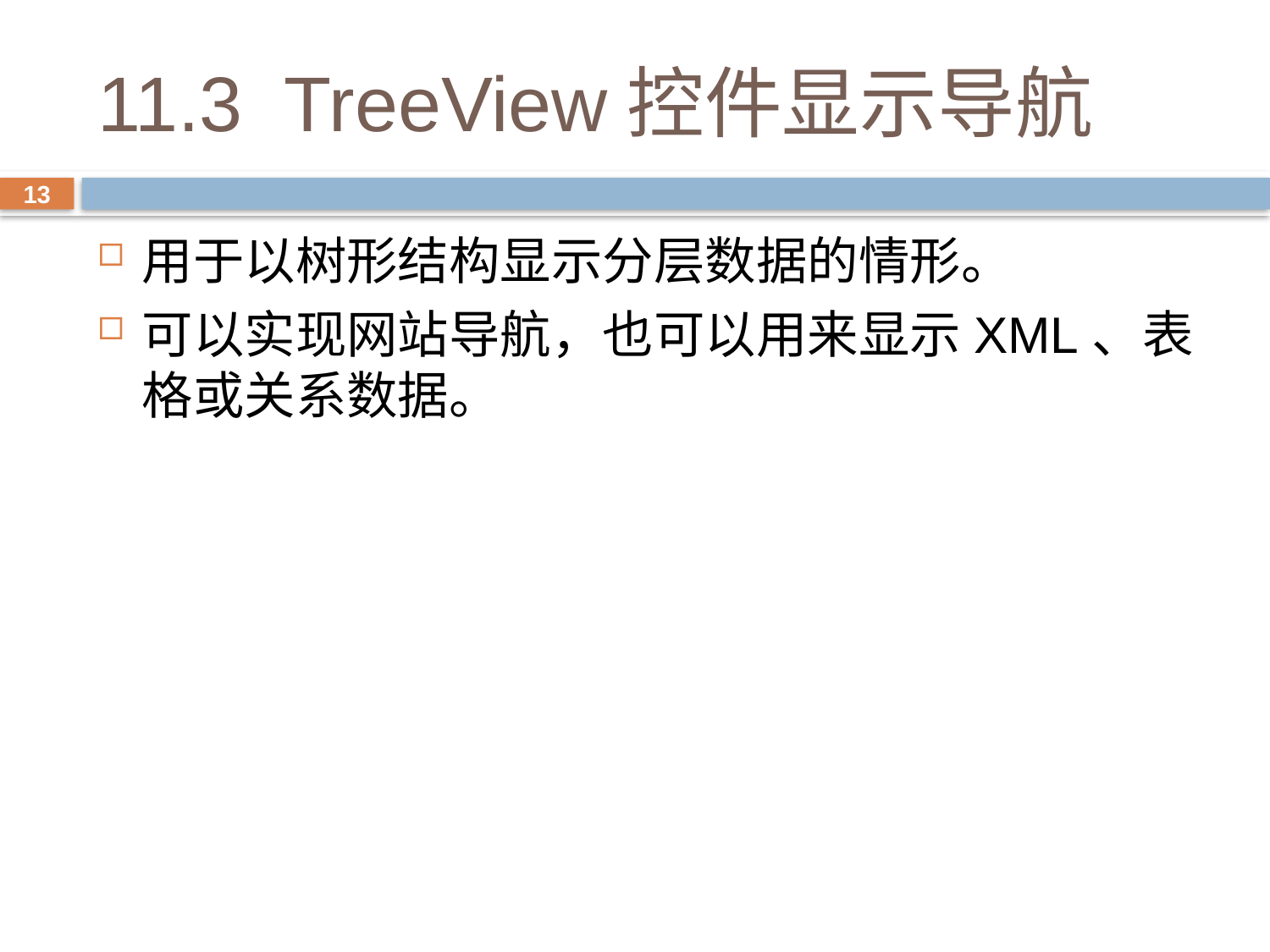

# 11.3  TreeView控件显示导航
13
用于以树形结构显示分层数据的情形。
可以实现网站导航，也可以用来显示XML、表格或关系数据。